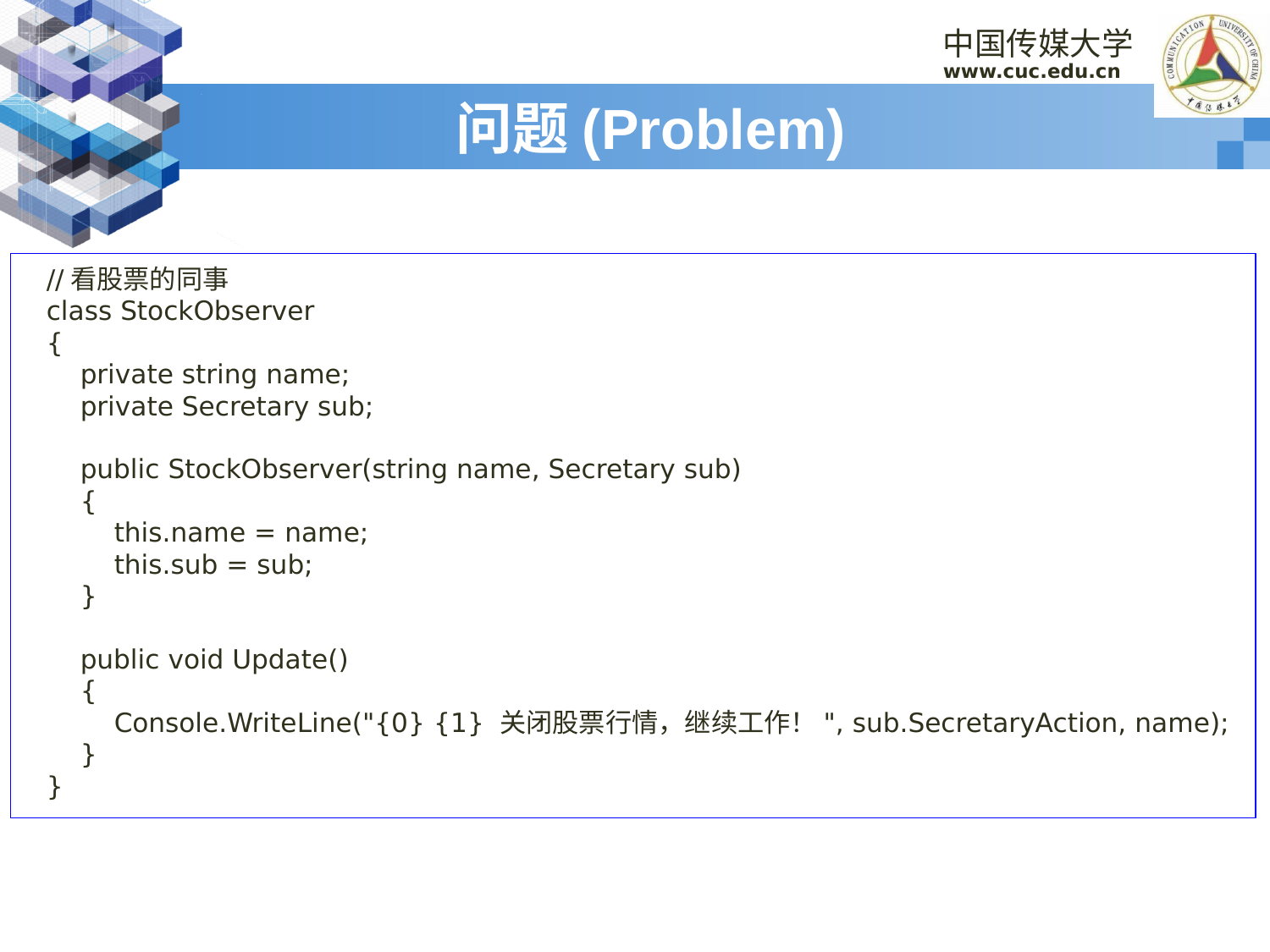

# 问题(Problem)

    //看股票的同事
    class StockObserver
    {
        private string name;
        private Secretary sub;

        public StockObserver(string name, Secretary sub)
        {
            this.name = name;
            this.sub = sub;
        }

        public void Update()
        {
            Console.WriteLine("{0} {1} 关闭股票行情，继续工作！", sub.SecretaryAction, name);
        }
    }